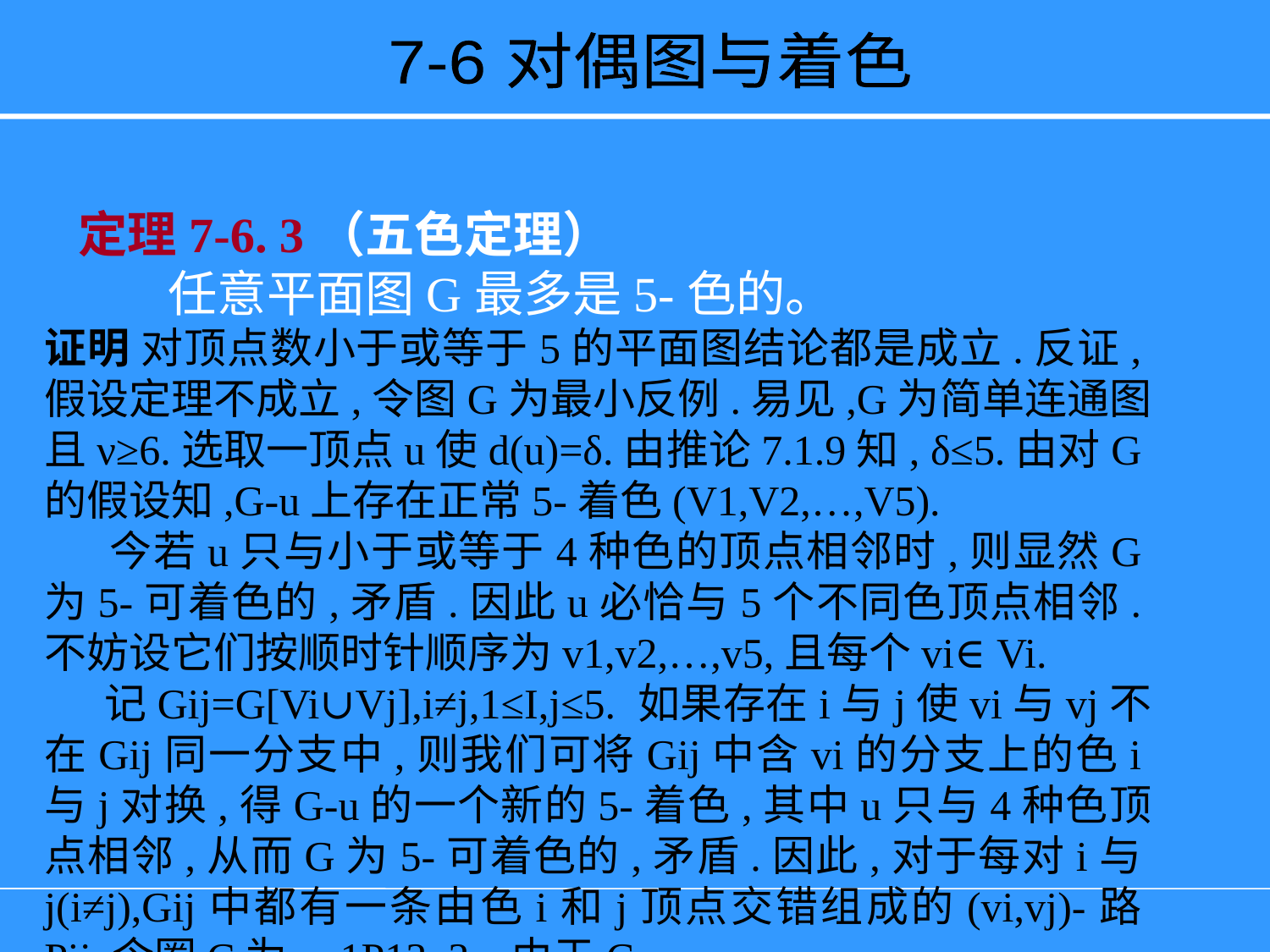

7-6 对偶图与着色

  定理7-6. 3（五色定理）
          任意平面图G最多是5-色的。
证明 对顶点数小于或等于5的平面图结论都是成立.反证,假设定理不成立,令图G为最小反例.易见,G为简单连通图且ν≥6.选取一顶点u使d(u)=δ.由推论7.1.9知, δ≤5.由对G的假设知,G-u上存在正常5-着色(V1,V2,…,V5).
     今若u只与小于或等于4种色的顶点相邻时,则显然G为5-可着色的,矛盾.因此u必恰与5个不同色顶点相邻.不妨设它们按顺时针顺序为v1,v2,…,v5,且每个vi∈Vi.
     记Gij=G[Vi∪Vj],i≠j,1≤I,j≤5. 如果存在i与j使vi与vj不在Gij同一分支中,则我们可将Gij中含vi的分支上的色i与j对换,得G-u的一个新的5-着色,其中u只与4种色顶点相邻,从而G为5-可着色的,矛盾.因此,对于每对i与j(i≠j),Gij中都有一条由色i和j顶点交错组成的(vi,vj)-路Pij.令圈C为uv1P13v3u.由于C

注：1976年美国数学家阿佩尔和黑肯宣布：他们用电子计算机证明了四色猜想是成立的。故从1976年以后就将四色猜想改成“四色定理”。